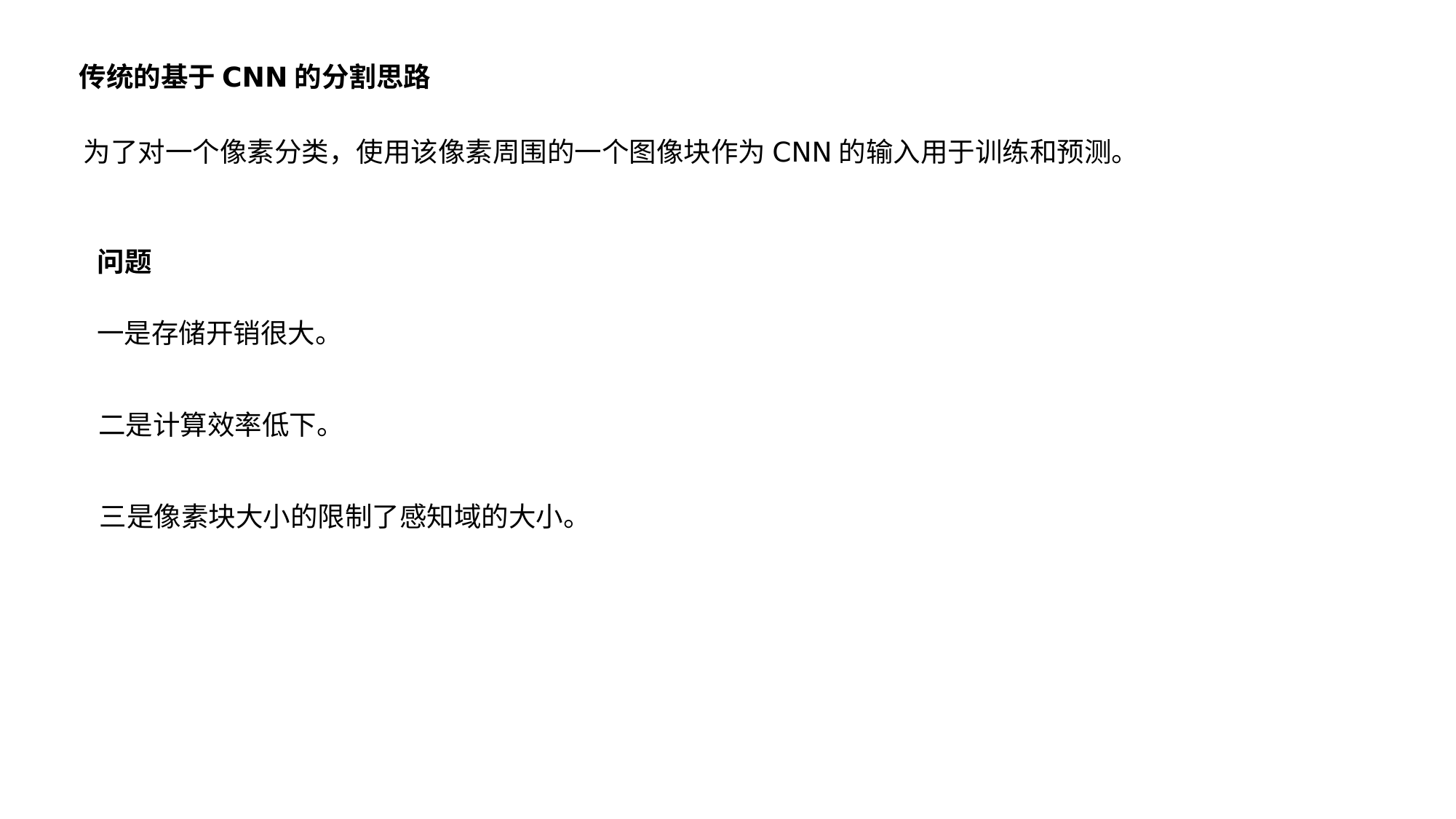

传统的基于CNN的分割思路
为了对一个像素分类，使用该像素周围的一个图像块作为CNN的输入用于训练和预测。
问题
一是存储开销很大。
二是计算效率低下。
三是像素块大小的限制了感知域的大小。